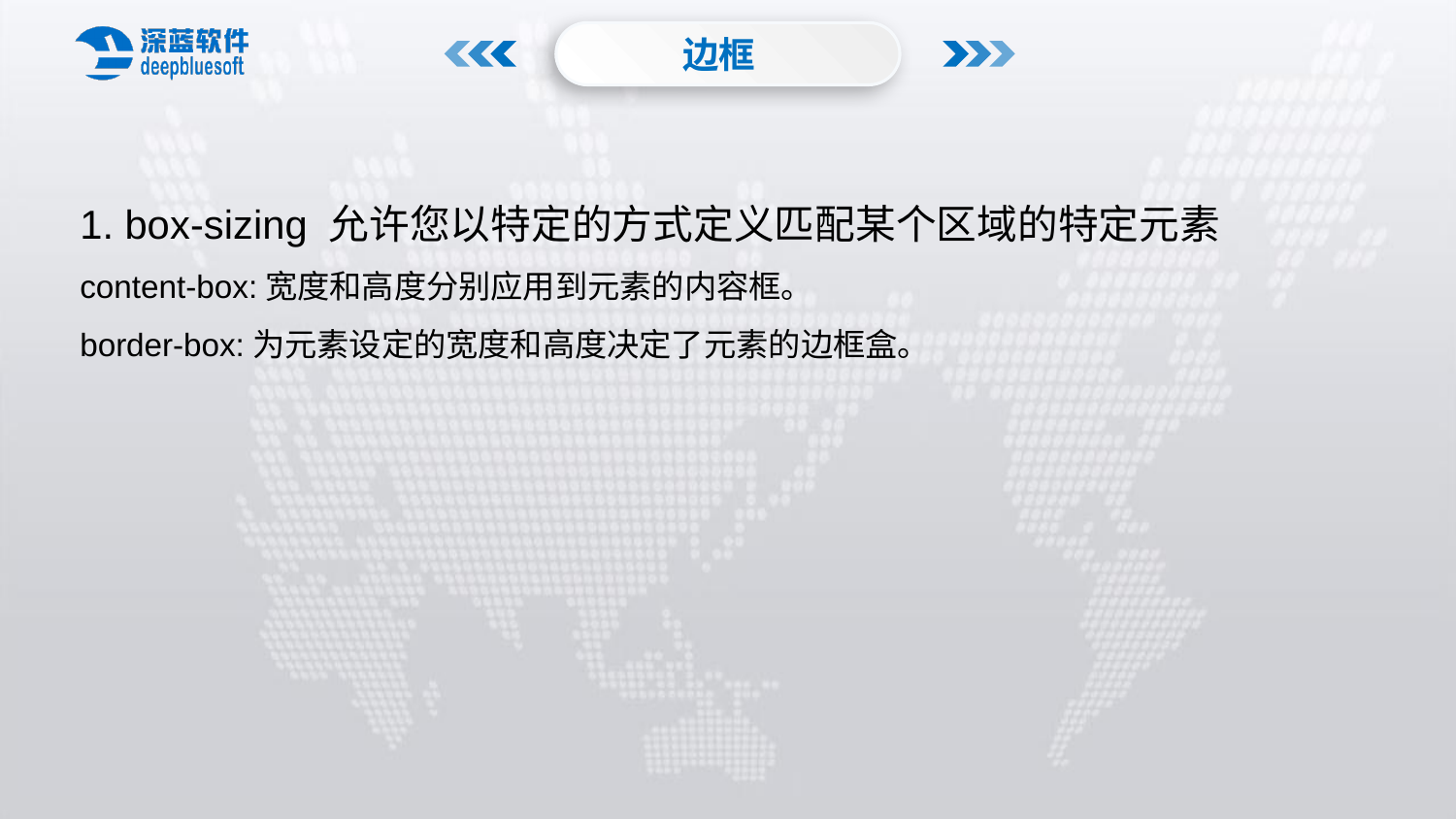

边框

1. box-sizing 允许您以特定的方式定义匹配某个区域的特定元素
content-box:宽度和高度分别应用到元素的内容框。
border-box:为元素设定的宽度和高度决定了元素的边框盒。